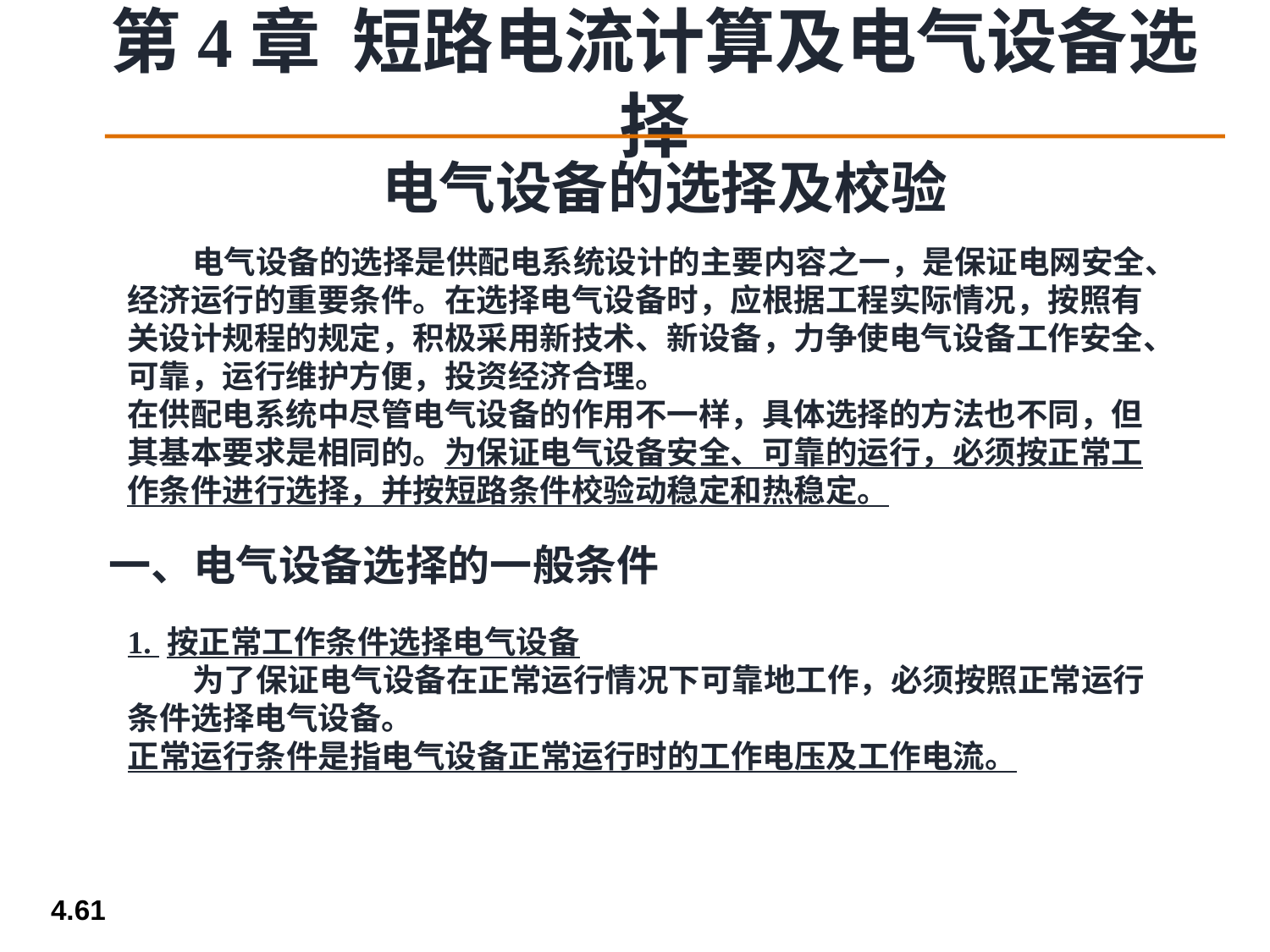

电气设备的选择及校验
        电气设备的选择是供配电系统设计的主要内容之一，是保证电网安全、经济运行的重要条件。在选择电气设备时，应根据工程实际情况，按照有关设计规程的规定，积极采用新技术、新设备，力争使电气设备工作安全、可靠，运行维护方便，投资经济合理。
在供配电系统中尽管电气设备的作用不一样，具体选择的方法也不同，但其基本要求是相同的。为保证电气设备安全、可靠的运行，必须按正常工作条件进行选择，并按短路条件校验动稳定和热稳定。
一、电气设备选择的一般条件
1. 按正常工作条件选择电气设备
        为了保证电气设备在正常运行情况下可靠地工作，必须按照正常运行条件选择电气设备。
正常运行条件是指电气设备正常运行时的工作电压及工作电流。